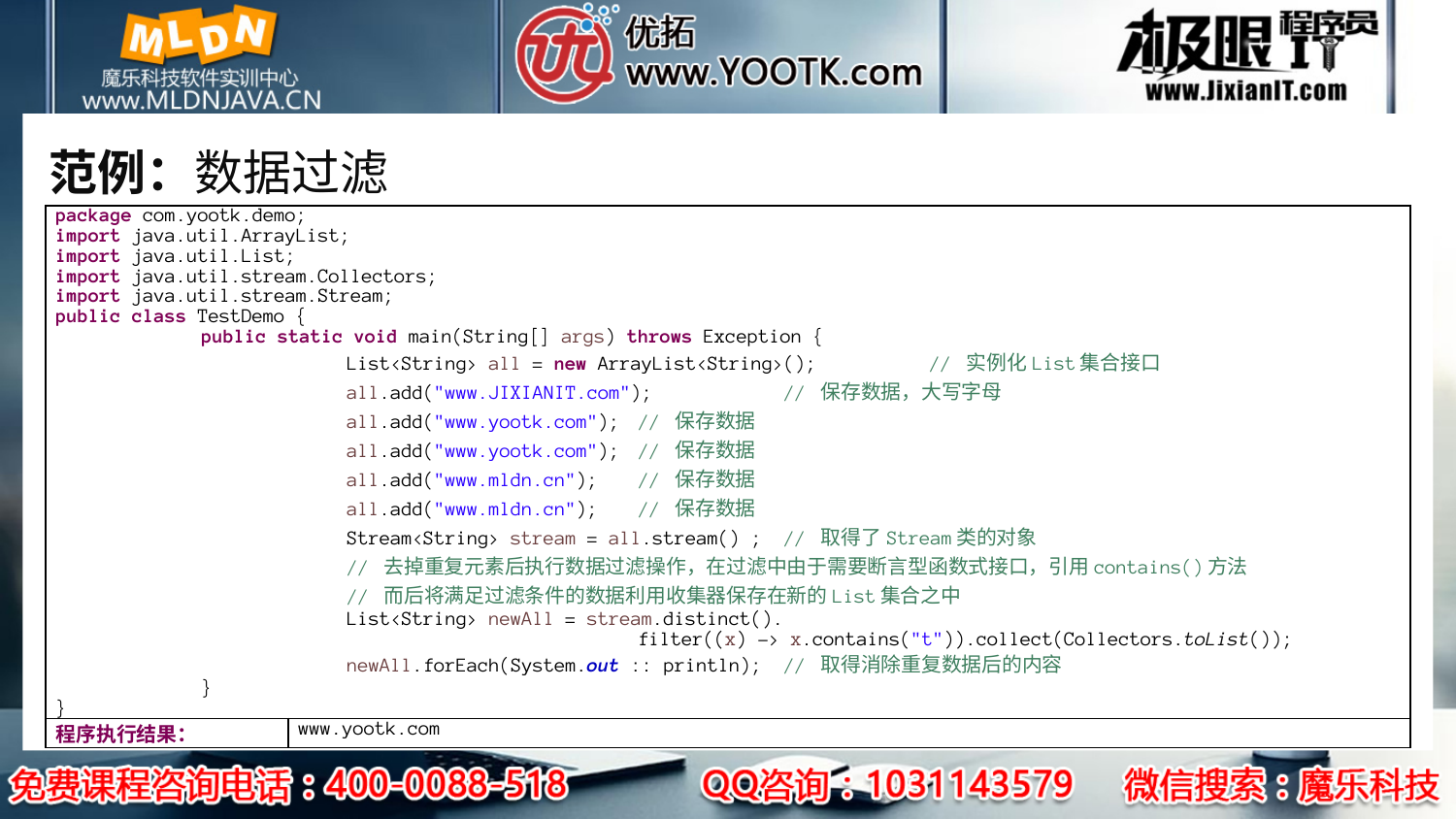

# 范例：数据过滤
| package com.yootk.demo; import java.util.ArrayList; import java.util.List; import java.util.stream.Collectors; import java.util.stream.Stream; public class TestDemo { public static void main(String[] args) throws Exception { List<String> all = new ArrayList<String>(); // 实例化List集合接口 all.add("www.JIXIANIT.com"); // 保存数据，大写字母 all.add("www.yootk.com"); // 保存数据 all.add("www.yootk.com"); // 保存数据 all.add("www.mldn.cn"); // 保存数据 all.add("www.mldn.cn"); // 保存数据 Stream<String> stream = all.stream() ; // 取得了Stream类的对象 // 去掉重复元素后执行数据过滤操作，在过滤中由于需要断言型函数式接口，引用contains()方法 // 而后将满足过滤条件的数据利用收集器保存在新的List集合之中 List<String> newAll = stream.distinct(). filter((x) -> x.contains("t")).collect(Collectors.toList()); newAll.forEach(System.out :: println); // 取得消除重复数据后的内容 } } |  |
| --- | --- |
| 程序执行结果： | www.yootk.com |